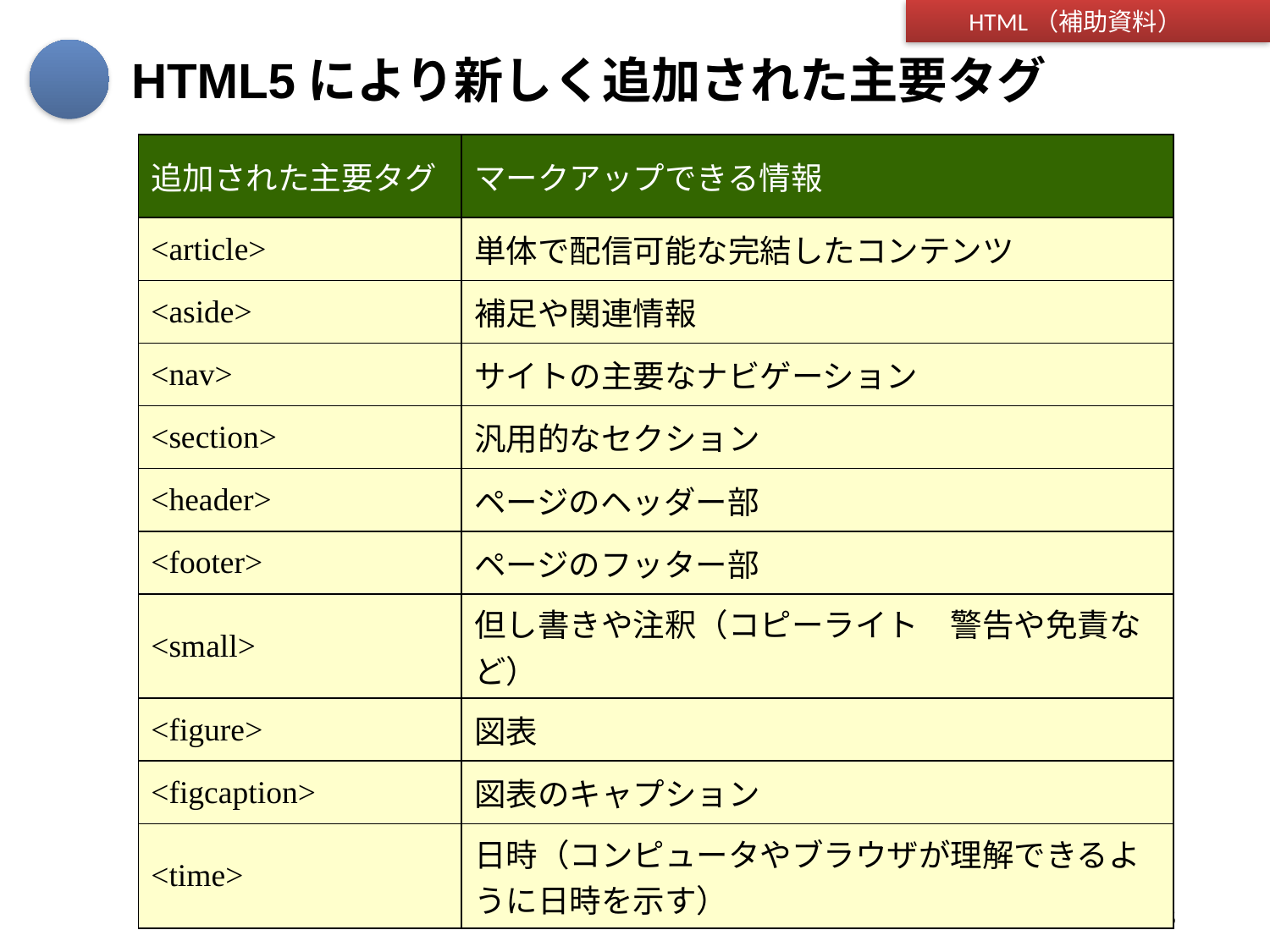

HTML5により新しく追加された主要タグ
| 追加された主要タグ | マークアップできる情報 |
| --- | --- |
| <article> | 単体で配信可能な完結したコンテンツ |
| <aside> | 補足や関連情報 |
| <nav> | サイトの主要なナビゲーション |
| <section> | 汎用的なセクション |
| <header> | ページのヘッダー部 |
| <footer> | ページのフッター部 |
| <small> | 但し書きや注釈（コピーライト　警告や免責など） |
| <figure> | 図表 |
| <figcaption> | 図表のキャプション |
| <time> | 日時（コンピュータやブラウザが理解できるように日時を示す） |
P8